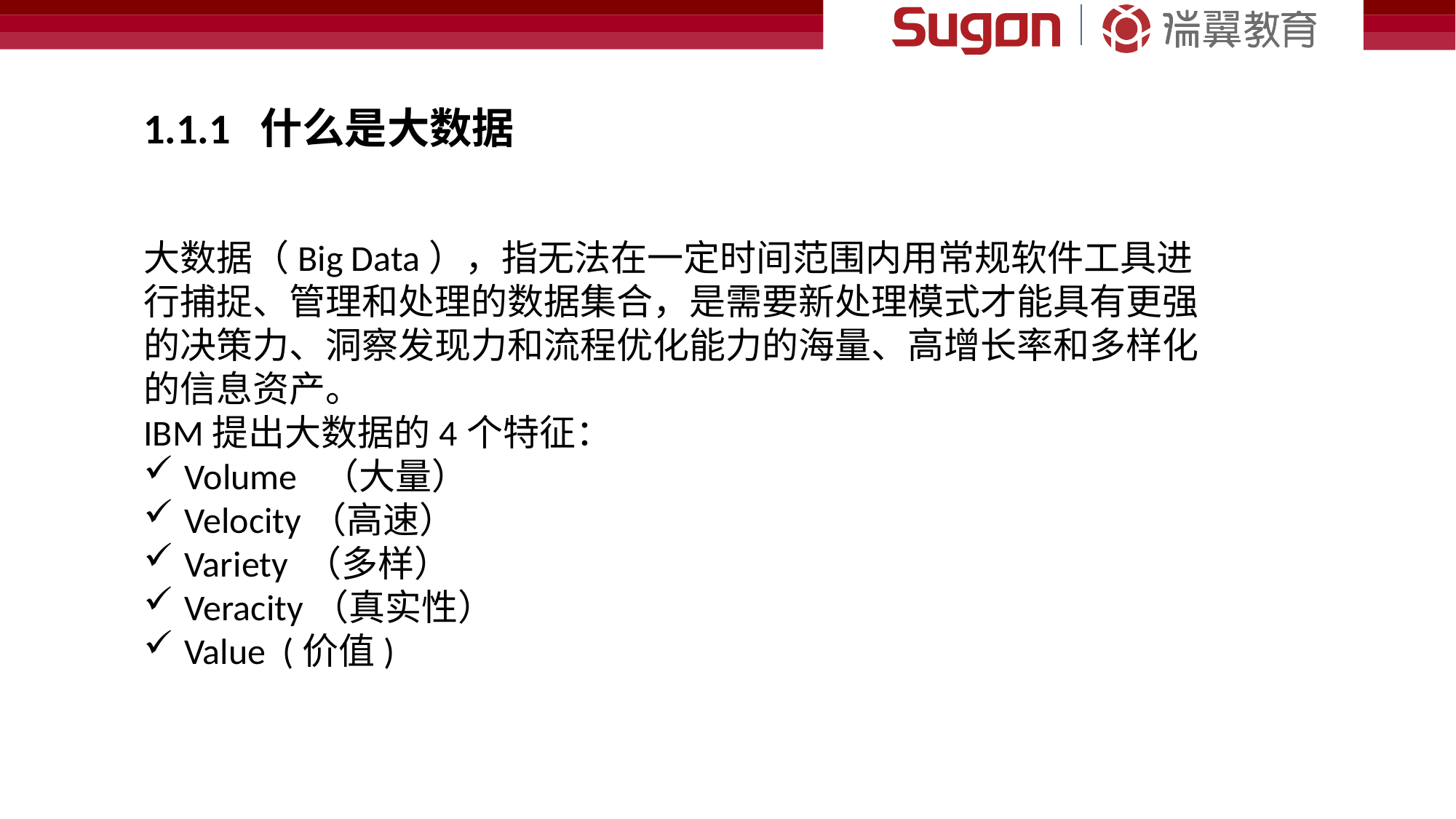

1.1.1  什么是大数据
大数据（Big Data），指无法在一定时间范围内用常规软件工具进行捕捉、管理和处理的数据集合，是需要新处理模式才能具有更强的决策力、洞察发现力和流程优化能力的海量、高增长率和多样化的信息资产。
IBM提出大数据的4个特征：
Volume  （大量）
Velocity（高速）
Variety （多样）
Veracity（真实性）
Value  (价值)